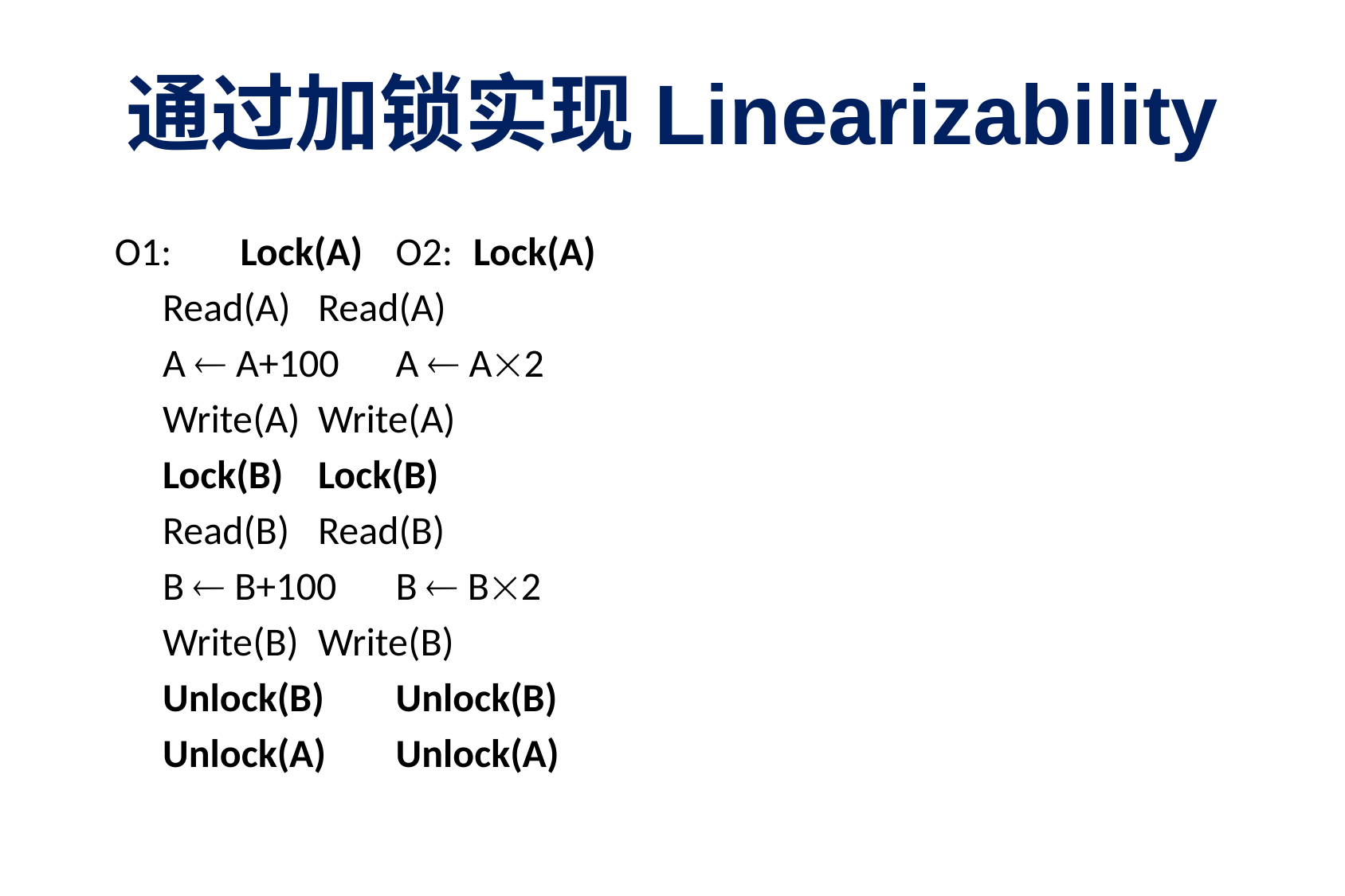

# 通过加锁实现Linearizability
O1:	Lock(A)		O2:	Lock(A)
		Read(A)		Read(A)
		A ← A+100		A ← A×2
		Write(A)		Write(A)
		Lock(B)			Lock(B)
		Read(B)			Read(B)
		B ← B+100		B ← B×2
		Write(B)		Write(B)
		Unlock(B)		Unlock(B)
		Unlock(A)		Unlock(A)